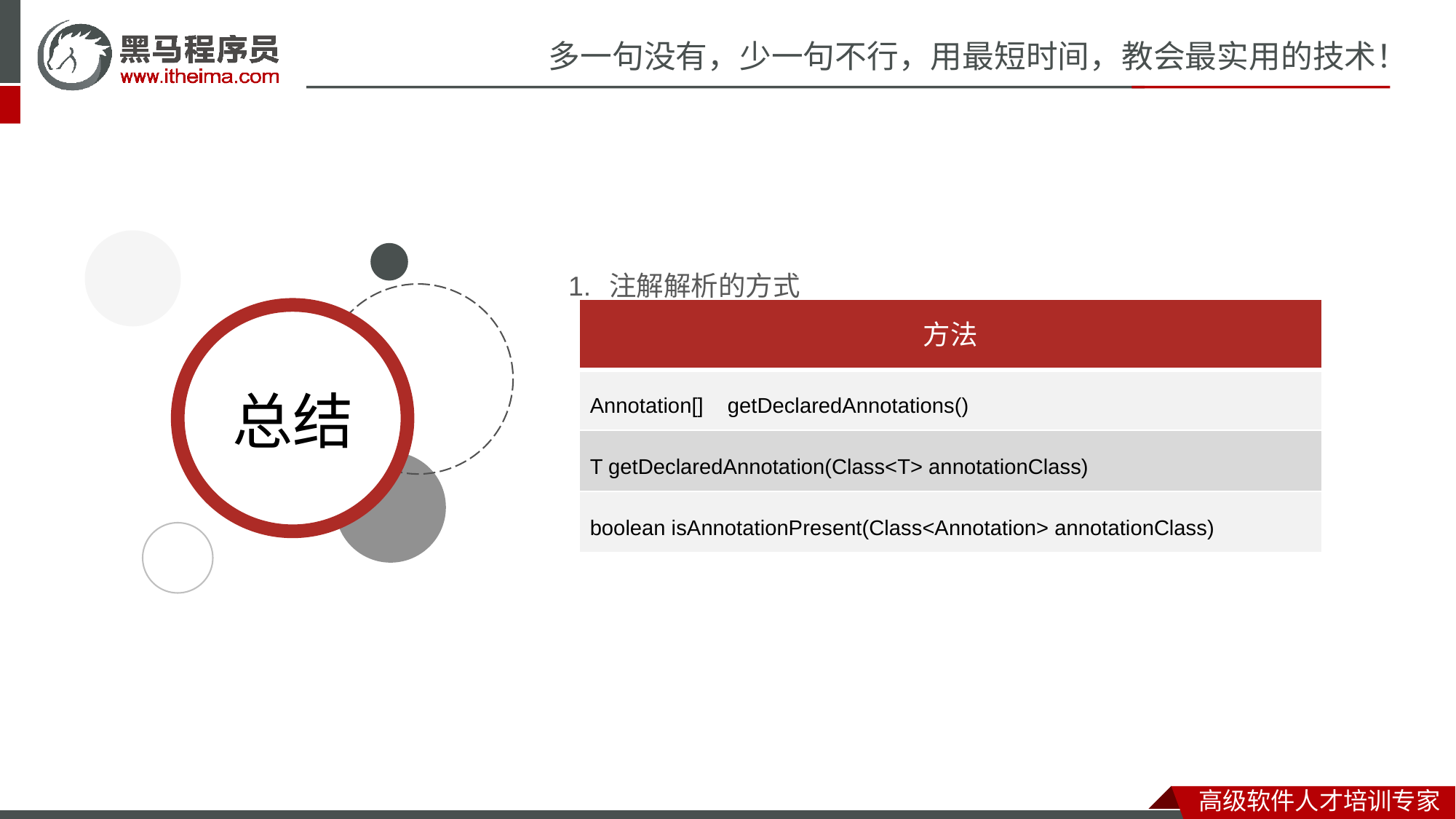

注解解析的方式

| 方法 |
| --- |
| Annotation[] getDeclaredAnnotations() |
| T getDeclaredAnnotation(Class<T> annotationClass) |
| boolean isAnnotationPresent(Class<Annotation> annotationClass) |